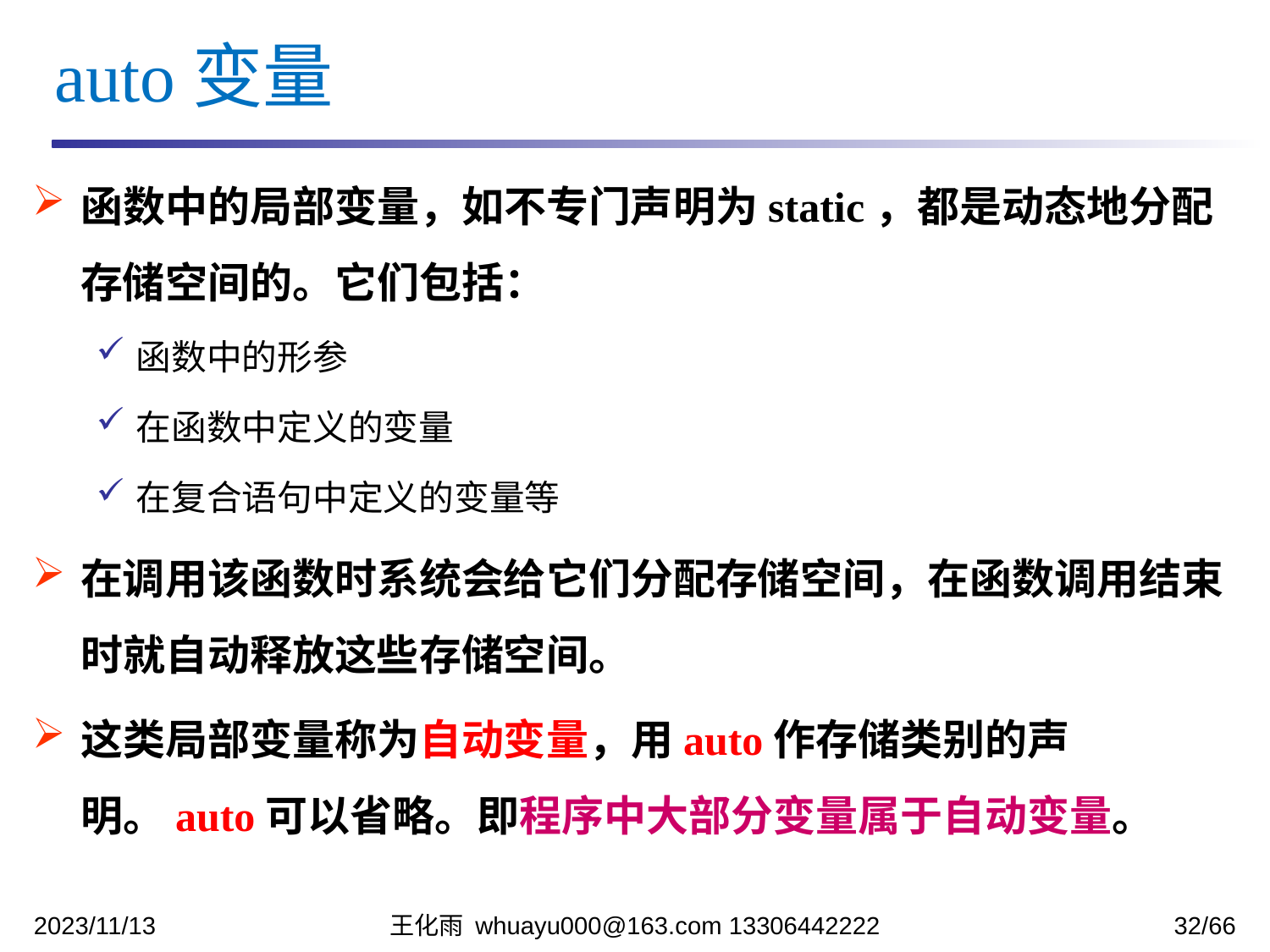

auto变量
函数中的局部变量，如不专门声明为static，都是动态地分配存储空间的。它们包括：
函数中的形参
在函数中定义的变量
在复合语句中定义的变量等
在调用该函数时系统会给它们分配存储空间，在函数调用结束时就自动释放这些存储空间。
这类局部变量称为自动变量，用auto作存储类别的声明。auto可以省略。即程序中大部分变量属于自动变量。
2023/11/13
王化雨 whuayu000@163.com 13306442222
32/66